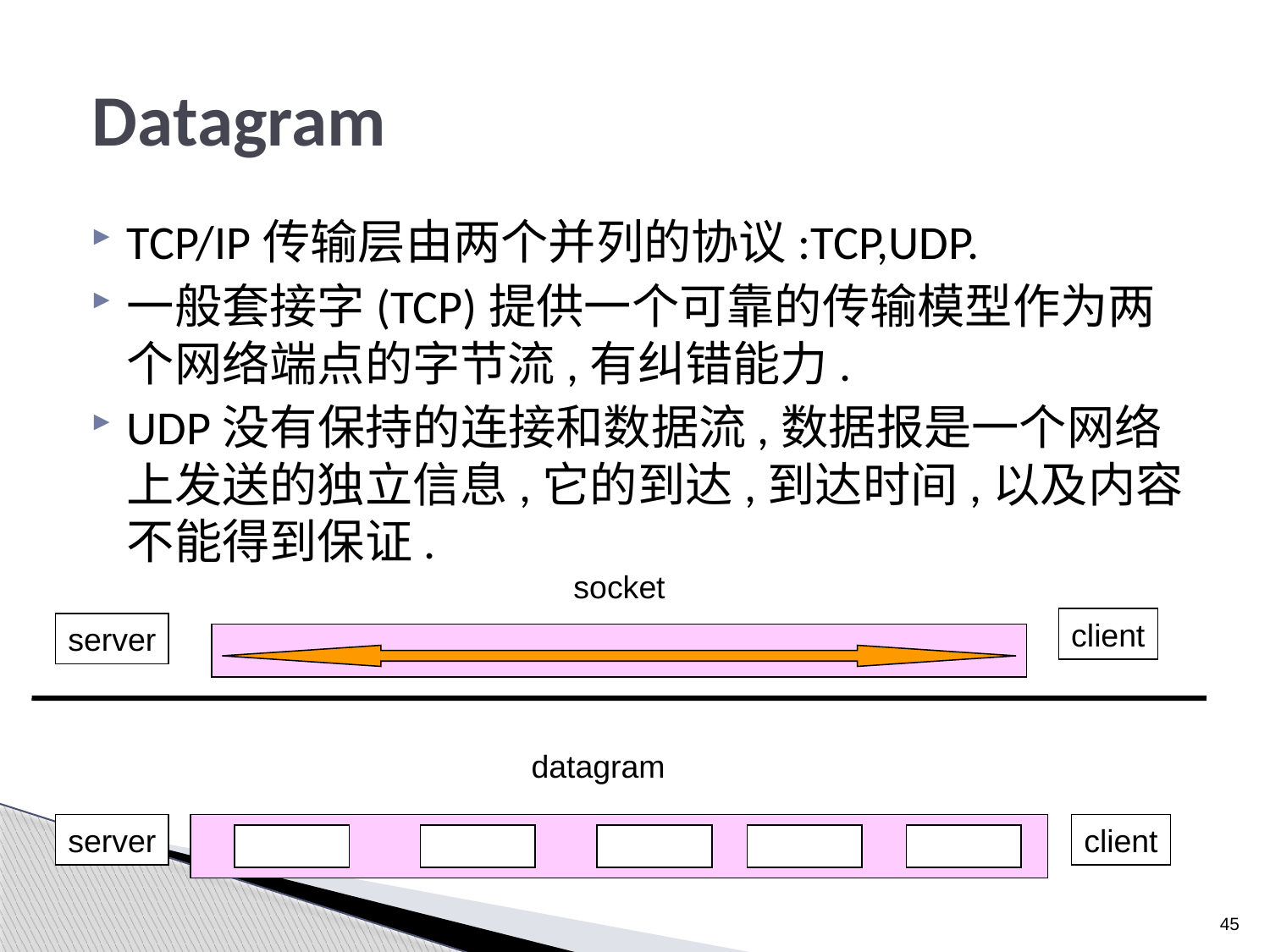

# Datagram
TCP/IP传输层由两个并列的协议:TCP,UDP.
一般套接字(TCP)提供一个可靠的传输模型作为两个网络端点的字节流,有纠错能力.
UDP没有保持的连接和数据流,数据报是一个网络上发送的独立信息,它的到达,到达时间,以及内容不能得到保证.
socket
client
server

datagram
server

client

45